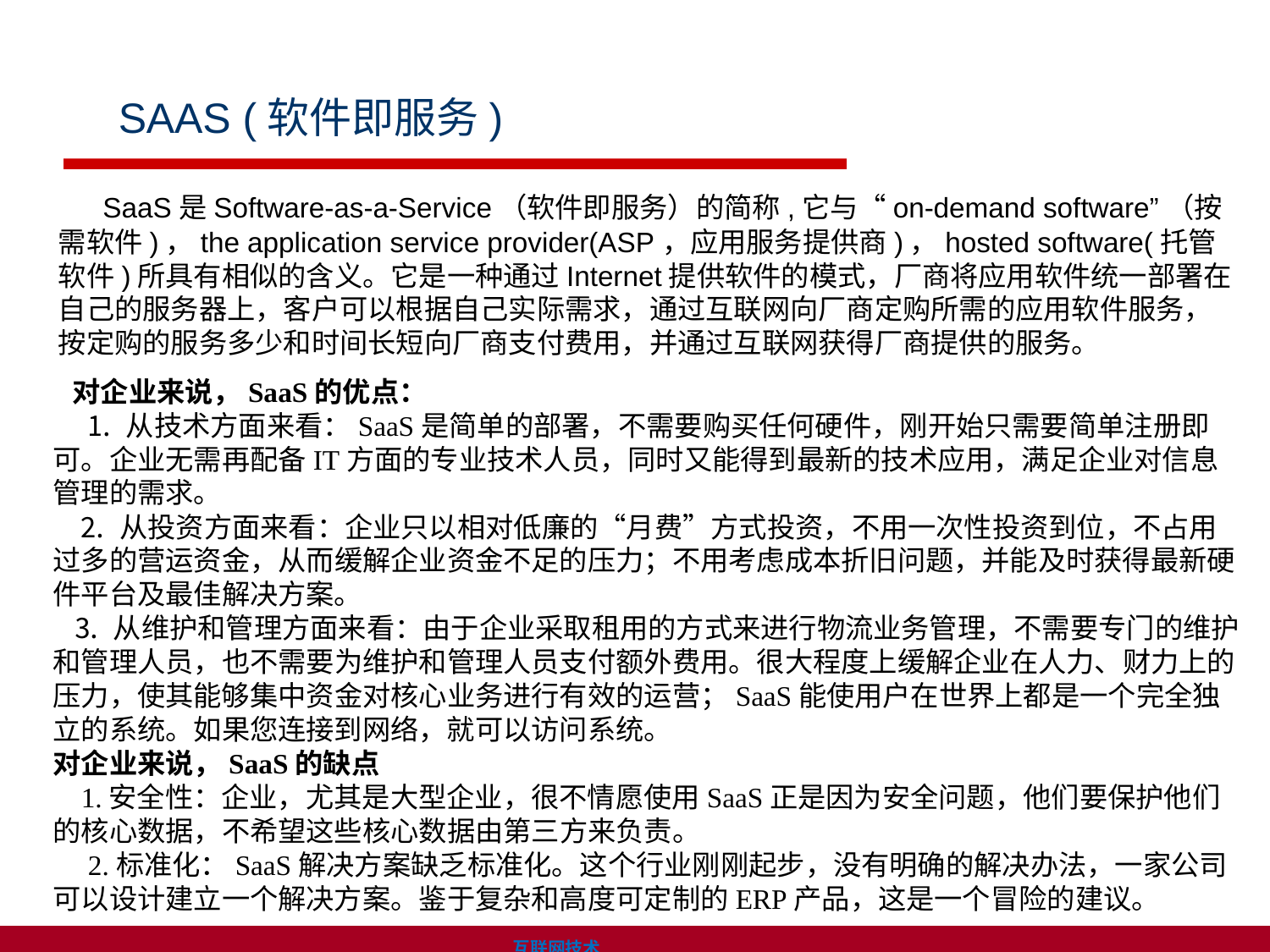

SAAS (软件即服务)
     SaaS是Software-as-a-Service（软件即服务）的简称,它与“on-demand software”（按需软件)，the application service provider(ASP，应用服务提供商)，hosted software(托管软件)所具有相似的含义。它是一种通过Internet提供软件的模式，厂商将应用软件统一部署在自己的服务器上，客户可以根据自己实际需求，通过互联网向厂商定购所需的应用软件服务，按定购的服务多少和时间长短向厂商支付费用，并通过互联网获得厂商提供的服务。
  对企业来说，SaaS的优点：
     ⒈ 从技术方面来看：SaaS是简单的部署，不需要购买任何硬件，刚开始只需要简单注册即可。企业无需再配备IT方面的专业技术人员，同时又能得到最新的技术应用，满足企业对信息管理的需求。
    ⒉ 从投资方面来看：企业只以相对低廉的“月费”方式投资，不用一次性投资到位，不占用过多的营运资金，从而缓解企业资金不足的压力；不用考虑成本折旧问题，并能及时获得最新硬件平台及最佳解决方案。
   ⒊ 从维护和管理方面来看：由于企业采取租用的方式来进行物流业务管理，不需要专门的维护和管理人员，也不需要为维护和管理人员支付额外费用。很大程度上缓解企业在人力、财力上的压力，使其能够集中资金对核心业务进行有效的运营；SaaS能使用户在世界上都是一个完全独立的系统。如果您连接到网络，就可以访问系统。
对企业来说，SaaS的缺点
    1.安全性：企业，尤其是大型企业，很不情愿使用SaaS正是因为安全问题，他们要保护他们的核心数据，不希望这些核心数据由第三方来负责。
     2.标准化：SaaS解决方案缺乏标准化。这个行业刚刚起步，没有明确的解决办法，一家公司可以设计建立一个解决方案。鉴于复杂和高度可定制的ERP产品，这是一个冒险的建议。